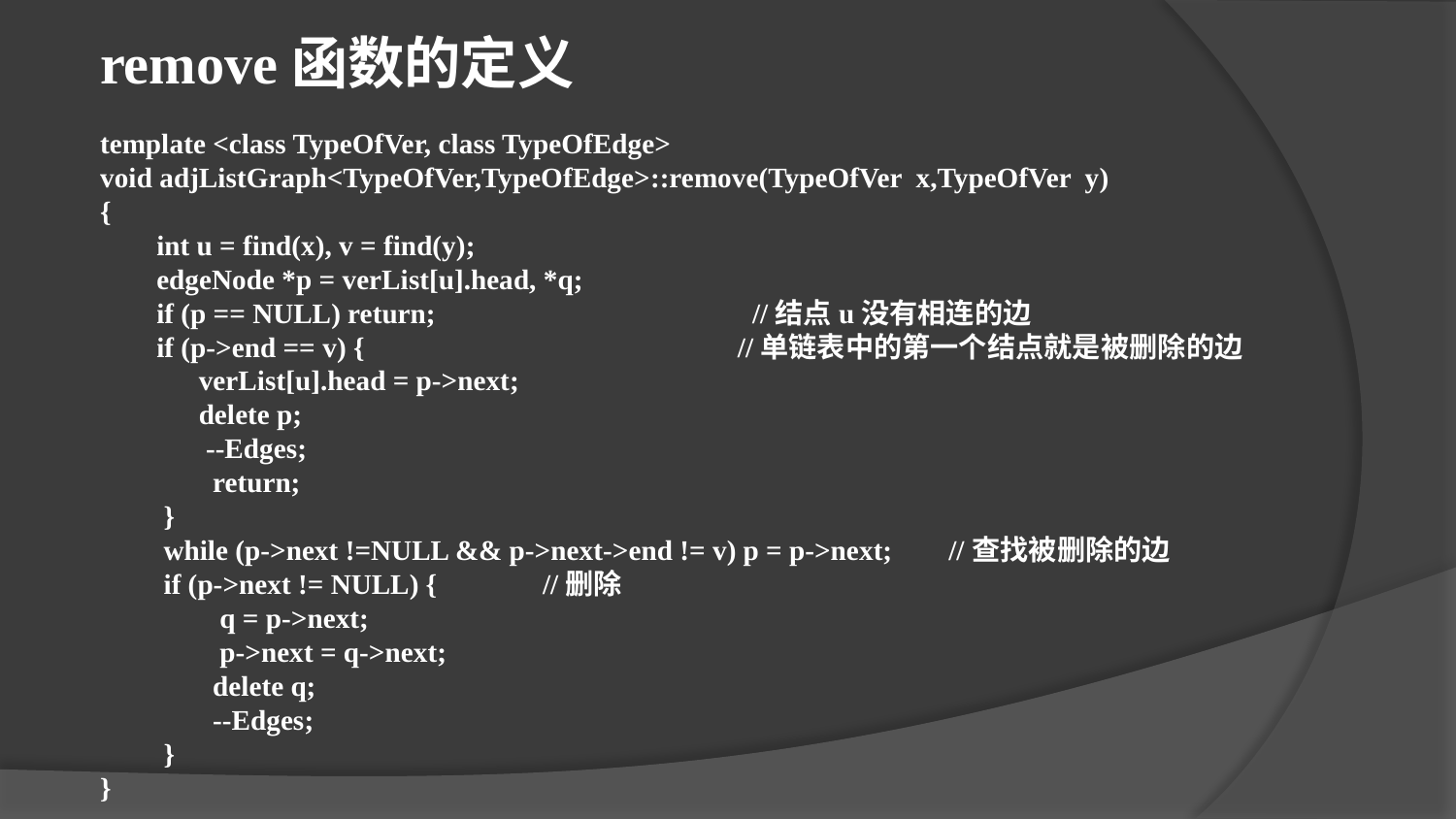

remove函数的定义
template <class TypeOfVer, class TypeOfEdge>
void adjListGraph<TypeOfVer,TypeOfEdge>::remove(TypeOfVer  x,TypeOfVer  y)
{
        int u = find(x), v = find(y);
        edgeNode *p = verList[u].head, *q;
        if (p == NULL) return;                                             //结点u没有相连的边
        if (p->end == v) {                                                     //单链表中的第一个结点就是被删除的边
              verList[u].head = p->next;
              delete p;
               --Edges;
                return;
         }
         while (p->next !=NULL && p->next->end != v) p = p->next;        //查找被删除的边
         if (p->next != NULL) {               //删除
                 q = p->next;
                 p->next = q->next;
                delete q;
                --Edges;
         }
}